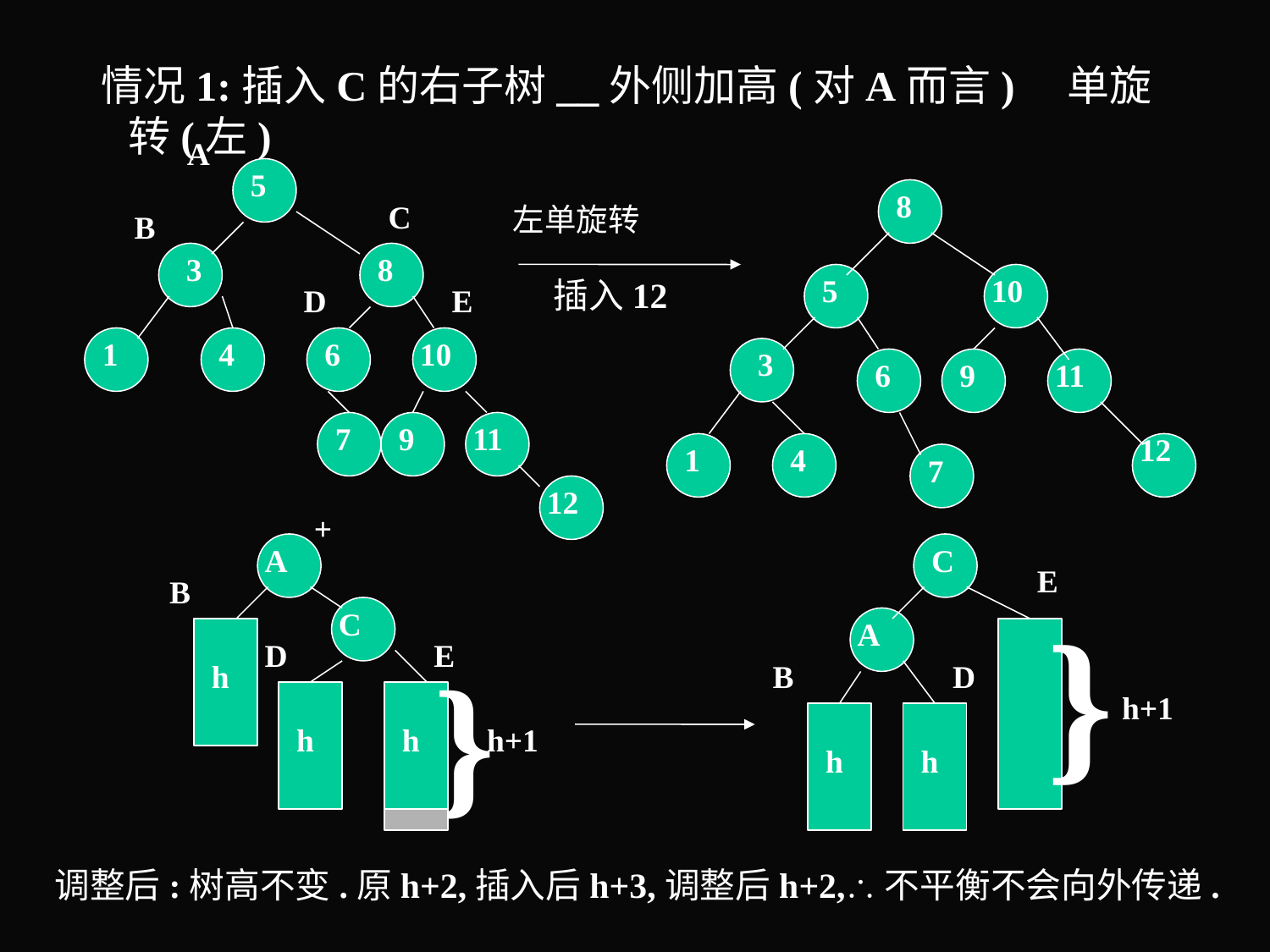

情况1:插入C的右子树__外侧加高(对A而言)    单旋转(左)
A

5

8
C
左单旋转
B

3

8

5

10
插入12
D
E

1

4

6

10

3

6

9

11

7

9

11

12

1

4

7

12
+

A

C
E
B

}

C

A

D
E
}

h
B
D

h+1

h
h
h+1

h
h

调整后:树高不变.原h+2,插入后h+3,调整后h+2,∴不平衡不会向外传递.